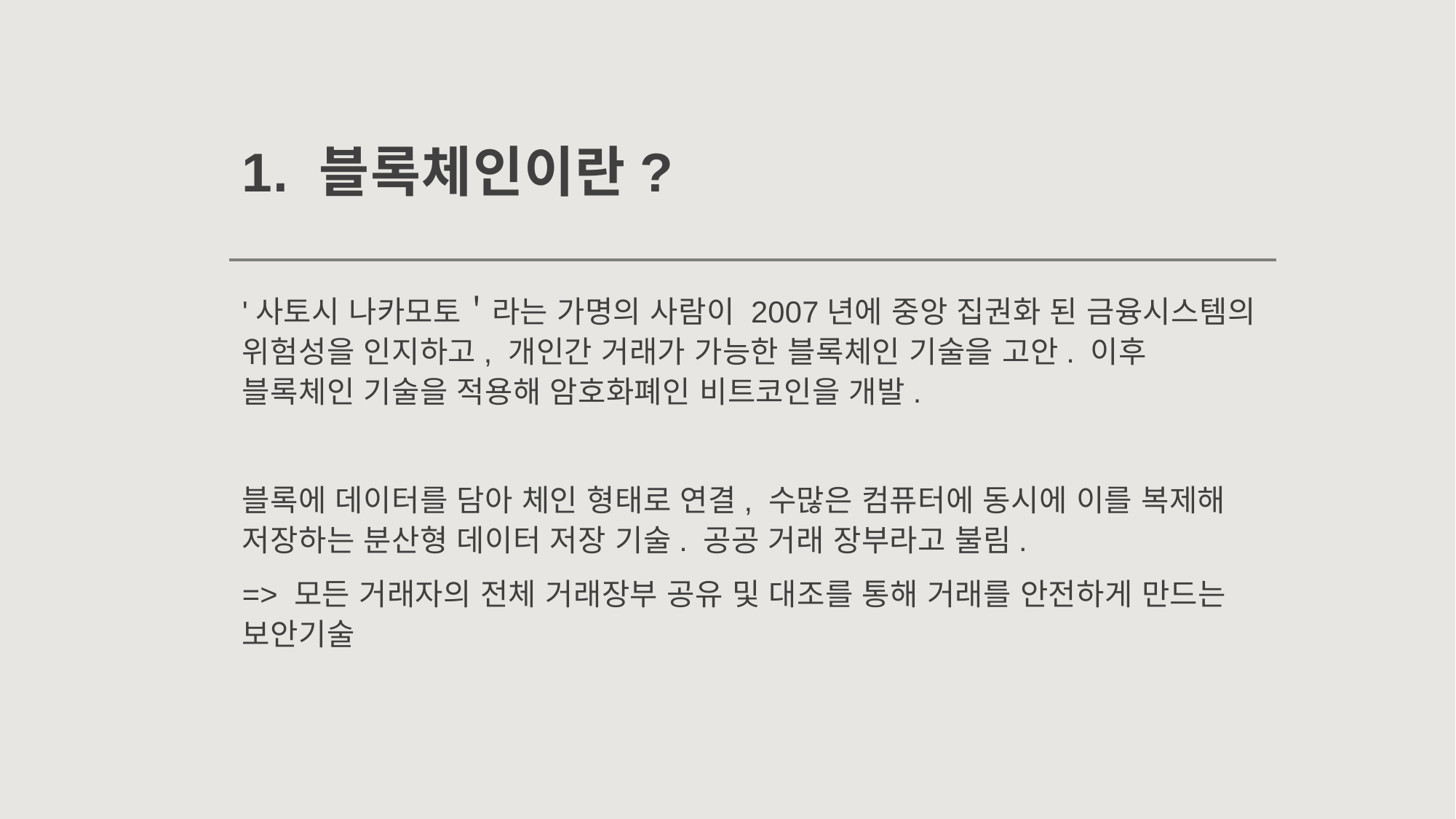

# 1. 블록체인이란?
'사토시 나카모토＇라는 가명의 사람이 2007년에 중앙 집권화 된 금융시스템의 위험성을 인지하고, 개인간 거래가 가능한 블록체인 기술을 고안. 이후 블록체인 기술을 적용해 암호화폐인 비트코인을 개발.

블록에 데이터를 담아 체인 형태로 연결, 수많은 컴퓨터에 동시에 이를 복제해 저장하는 분산형 데이터 저장 기술. 공공 거래 장부라고 불림.
=> 모든 거래자의 전체 거래장부 공유 및 대조를 통해 거래를 안전하게 만드는 보안기술